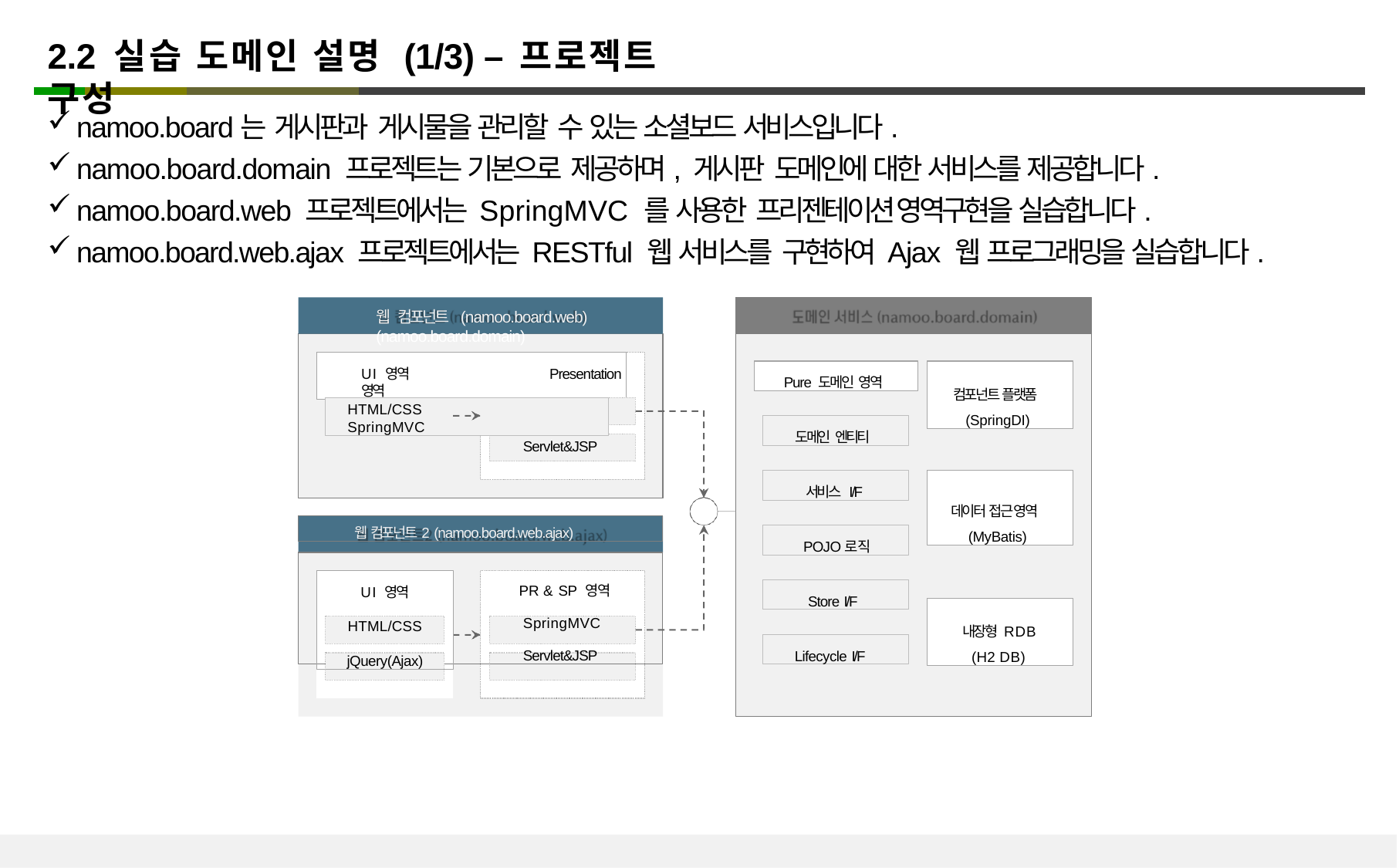

# 2.2 실습 도메인 설명 (1/3) – 프로젝트 구성
namoo.board는 게시판과  게시물을 관리할  수 있는 소셜보드 서비스입니다.
namoo.board.domain 프로젝트는 기본으로 제공하며, 게시판  도메인에 대한 서비스를 제공합니다.
namoo.board.web 프로젝트에서는 SpringMVC 를 사용한 프리젠테이션 영역구현을 실습합니다.
namoo.board.web.ajax 프로젝트에서는 RESTful 웹 서비스를  구현하여 Ajax 웹 프로그래밍을 실습합니다.

웹  컴포넌트  (namoo.board.web)	도메인 서비스 (namoo.board.domain)

UI 영역	Presentation 영역

컴포넌트 플랫폼
(SpringDI)
Pure 도메인 영역
HTML/CSS	SpringMVC

ㅊ

도메인 엔티티

Servlet&JSP

데이터 접근 영역
(MyBatis)
서비스 I/F

웹 컴포넌트2 (namoo.board.web.ajax)

POJO로직
PR & SP 영역  SpringMVC  Servlet&JSP

UI 영역
HTML/CSS
jQuery(Ajax)

Store I/F
내장형 RDB  (H2 DB)

Lifecycle I/F